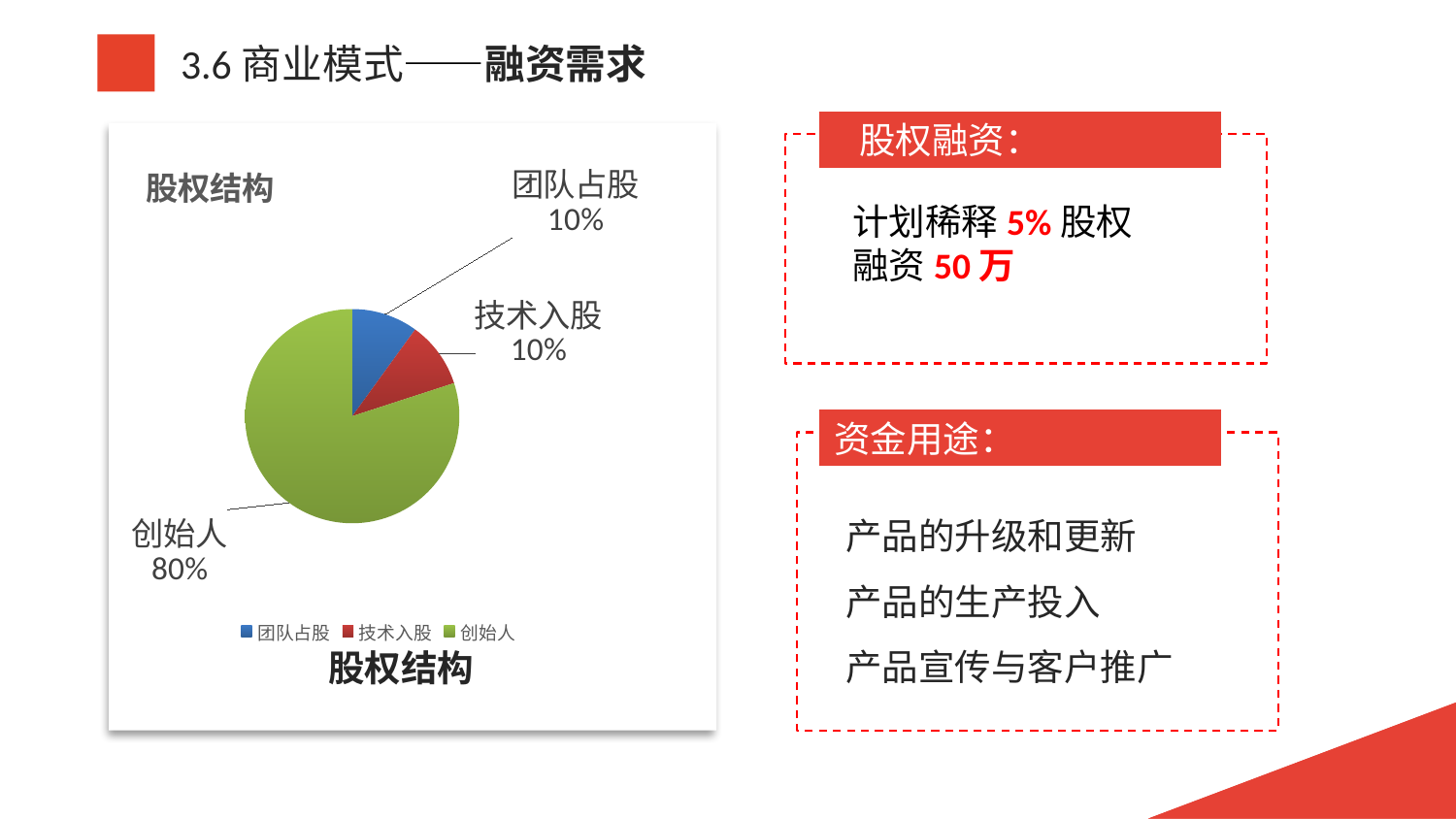

3.6商业模式——融资需求

  股权融资：

### Chart: 股权结构

| Category | 占股比例 |
|---|---|
| 团队占股 | 0.1 |
| 技术入股 | 0.1 |
| 创始人 | 0.8 |
计划稀释5%股权
融资50万
资金用途：

产品的升级和更新
产品的生产投入
产品宣传与客户推广
股权结构